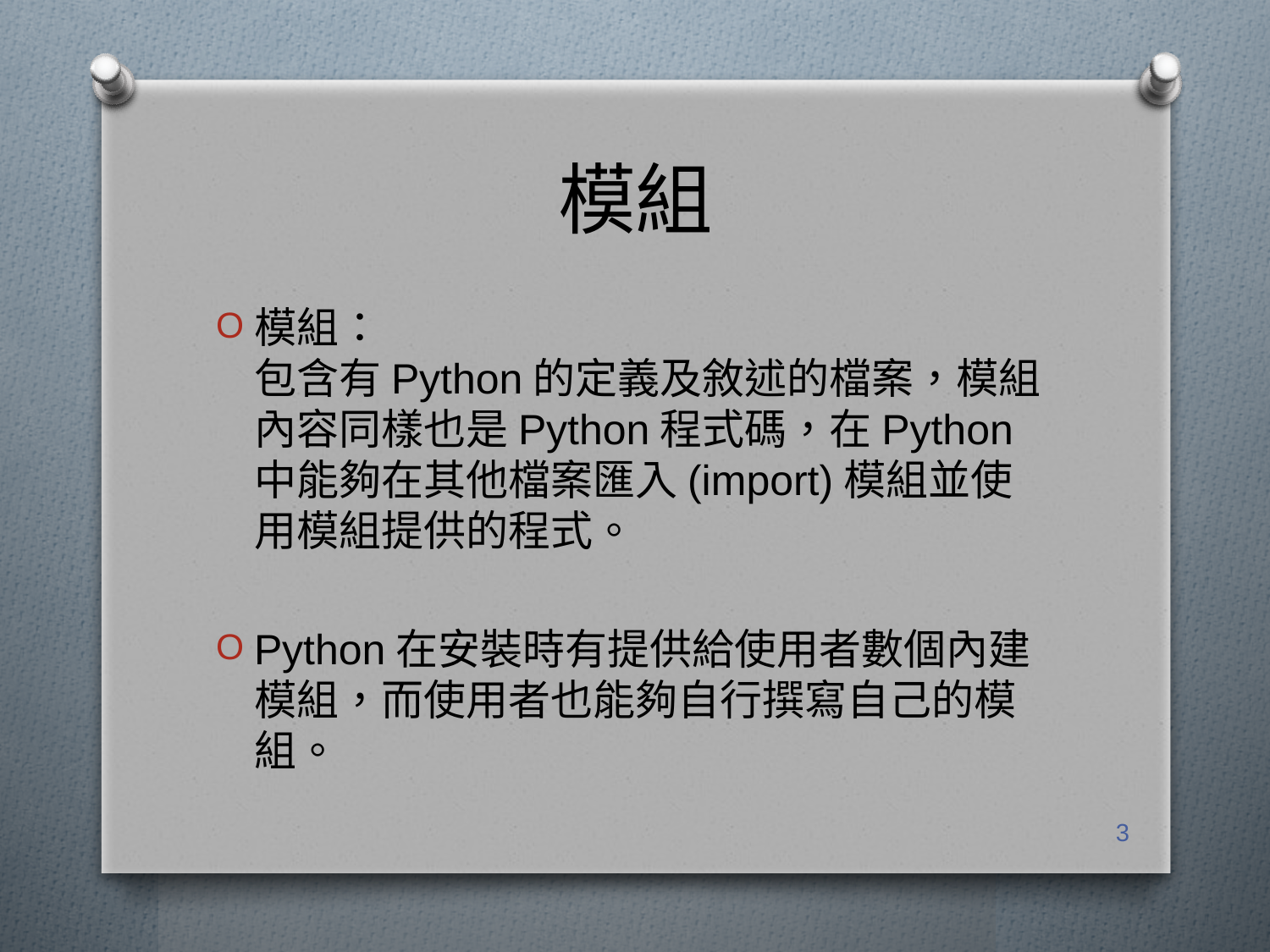

# 模組
模組：
包含有Python的定義及敘述的檔案，模組內容同樣也是Python程式碼，在Python中能夠在其他檔案匯入(import)模組並使用模組提供的程式。

Python在安裝時有提供給使用者數個內建模組，而使用者也能夠自行撰寫自己的模組。
3